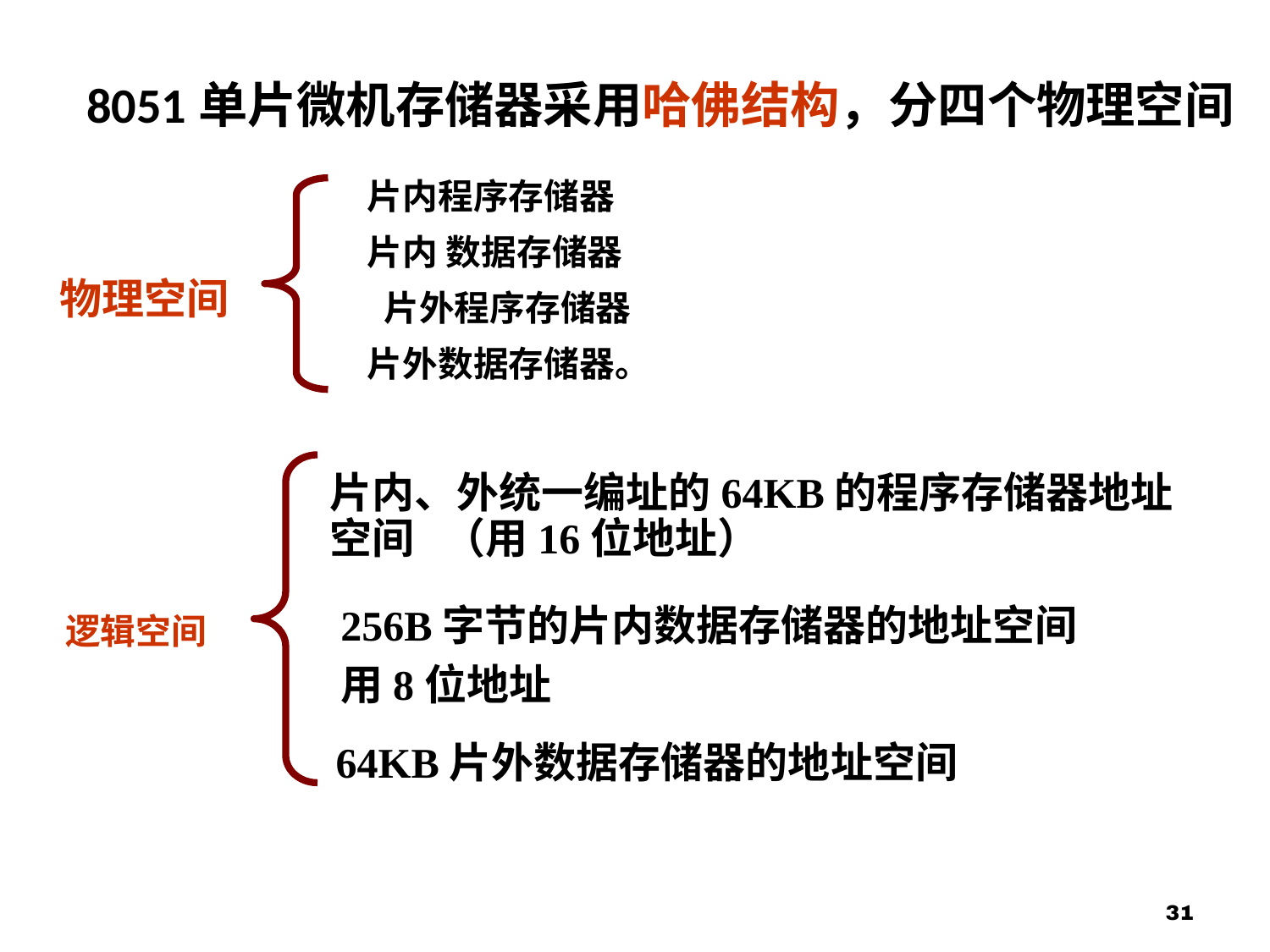

8051单片微机存储器采用哈佛结构，分四个物理空间
片内程序存储器
片内 数据存储器
 片外程序存储器
片外数据存储器。

物理空间

片内、外统一编址的64KB的程序存储器地址空间   （用16位地址）
256B字节的片内数据存储器的地址空间
用8位地址
逻辑空间
64KB片外数据存储器的地址空间
31